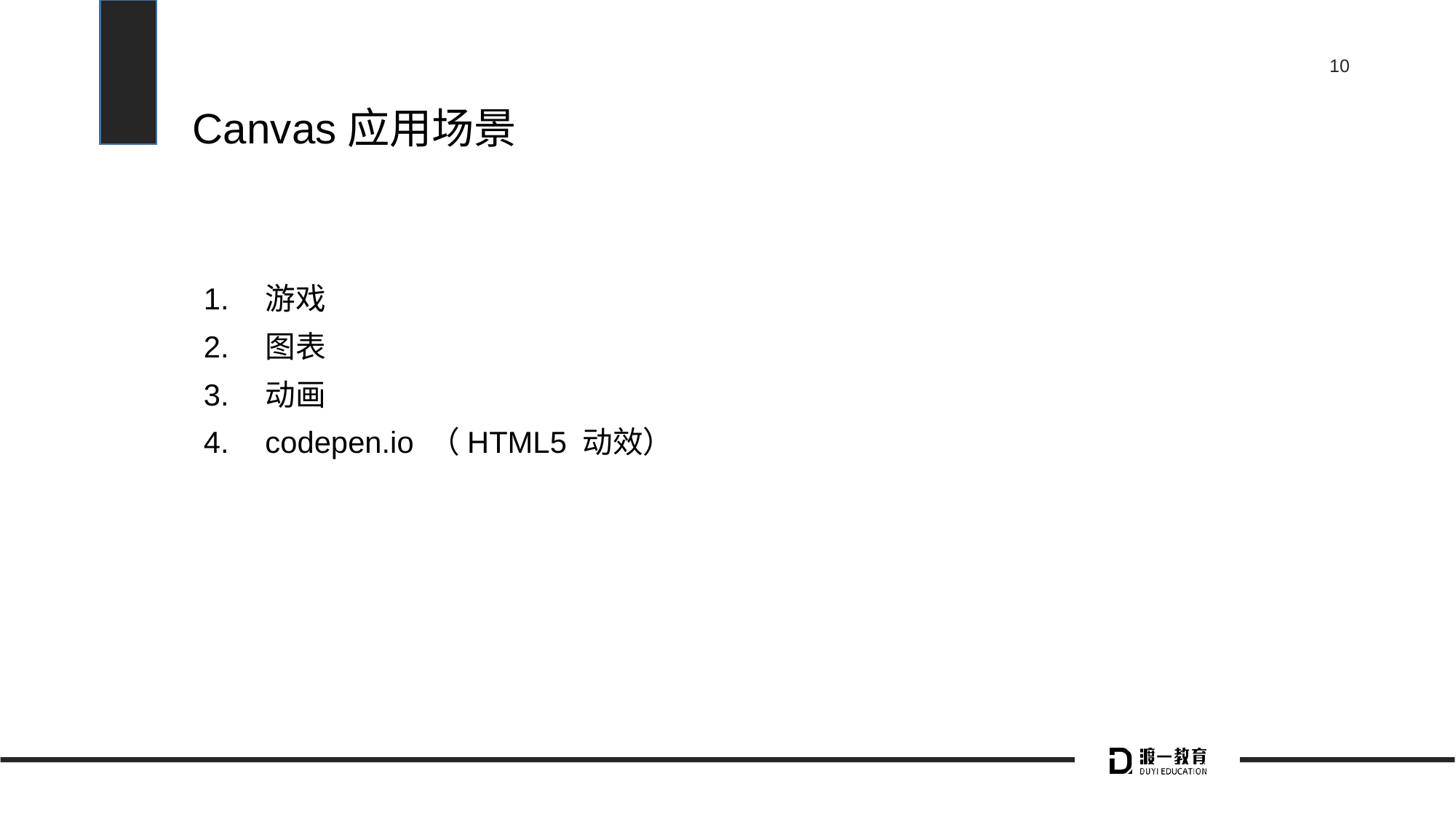

# Canvas应用场景

游戏
图表
动画
codepen.io （HTML5 动效）